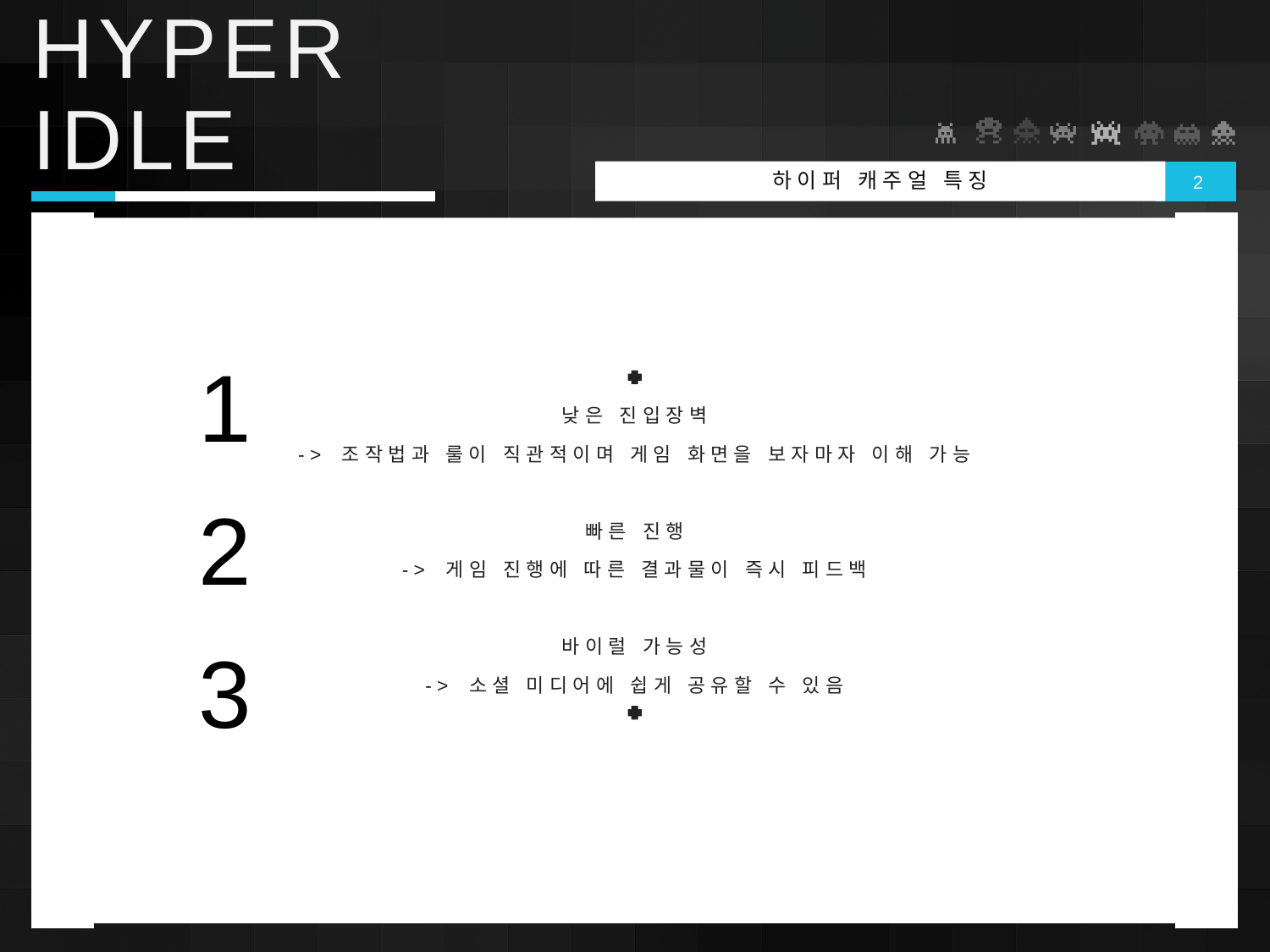

# HYPER IDLE
하이퍼 캐주얼 특징
2
낮은 진입장벽
-> 조작법과 룰이 직관적이며 게임 화면을 보자마자 이해 가능

빠른 진행
-> 게임 진행에 따른 결과물이 즉시 피드백

바이럴 가능성
-> 소셜 미디어에 쉽게 공유할 수 있음

1

2
3